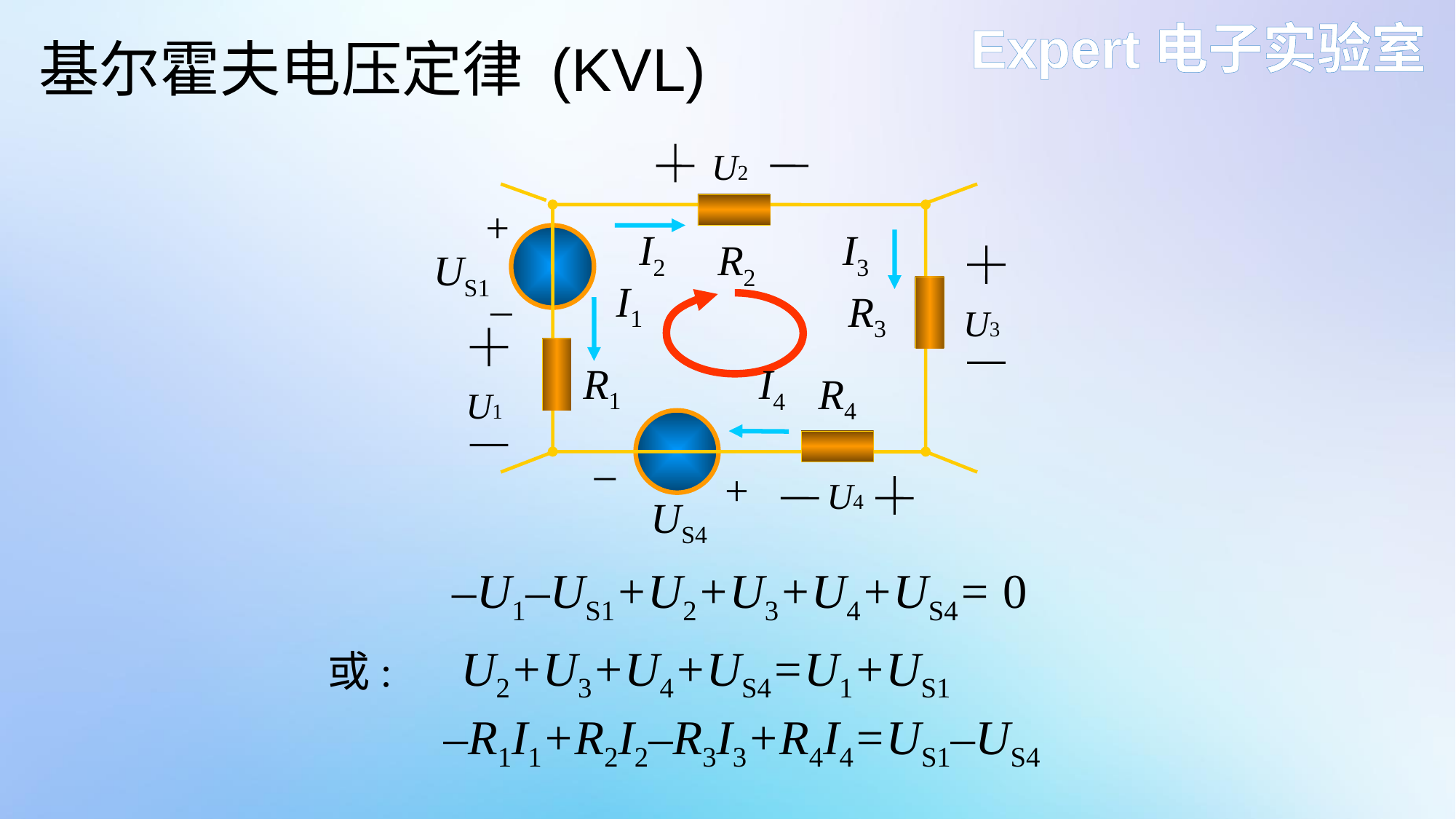

基尔霍夫电压定律 (KVL)
U2

+

I2
I3

R2

US1

_
I1
R3

R1
I4
R4

_

+

US4

U3

U1

U4

–U1–US1+U2+U3+U4+US4= 0
U2+U3+U4+US4=U1+US1
或:
–R1I1+R2I2–R3I3+R4I4=US1–US4